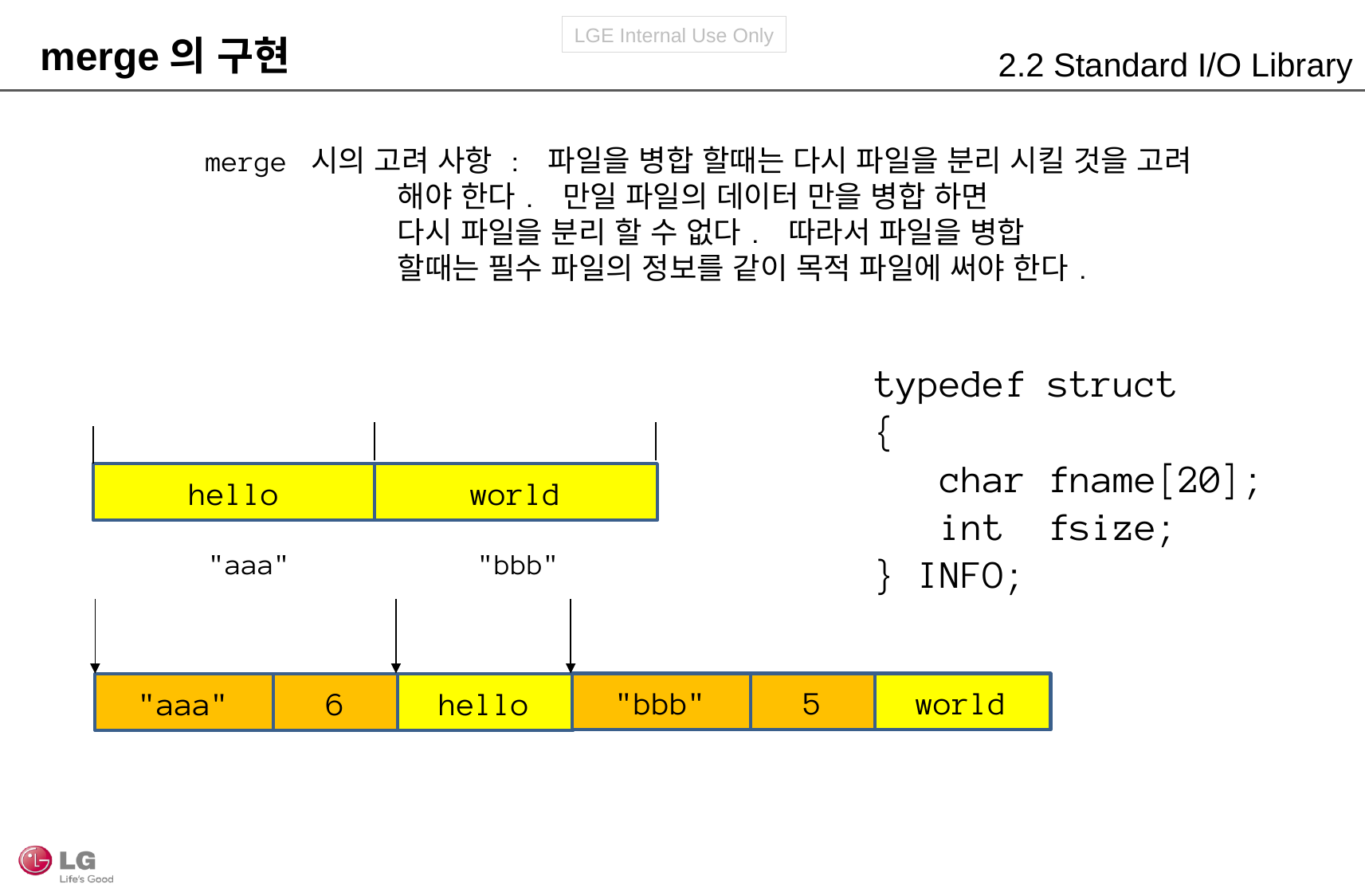

merge의 구현
2.2 Standard I/O Library

merge 시의 고려 사항 : 파일을 병합 할때는 다시 파일을 분리 시킬 것을 고려
                      해야 한다. 만일 파일의 데이터 만을 병합 하면
                      다시 파일을 분리 할 수 없다. 따라서 파일을 병합
                      할때는 필수 파일의 정보를 같이 목적 파일에 써야 한다.
typedef struct
{
   char fname[20];
   int  fsize;
} INFO;
hello
world
"aaa"
"bbb"
"bbb"
5
world
"aaa"
6
hello